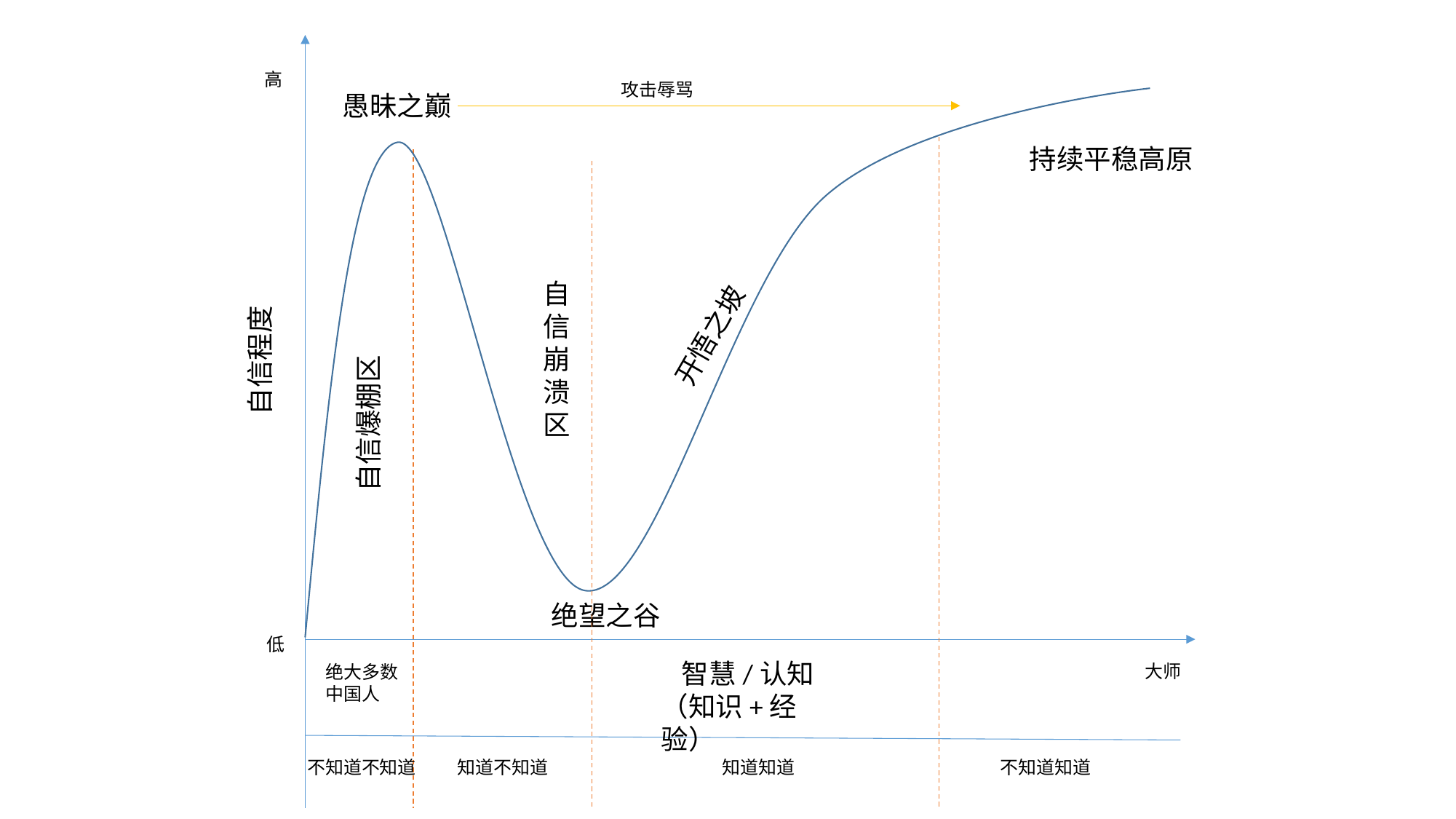

高
攻击辱骂
愚昧之巅

持续平稳高原
自信崩溃区
开悟之坡
自信程度
自信爆棚区
绝望之谷
低
智慧/认知
（知识+经验）
大师
绝大多数中国人
不知道不知道
知道不知道
知道知道
不知道知道